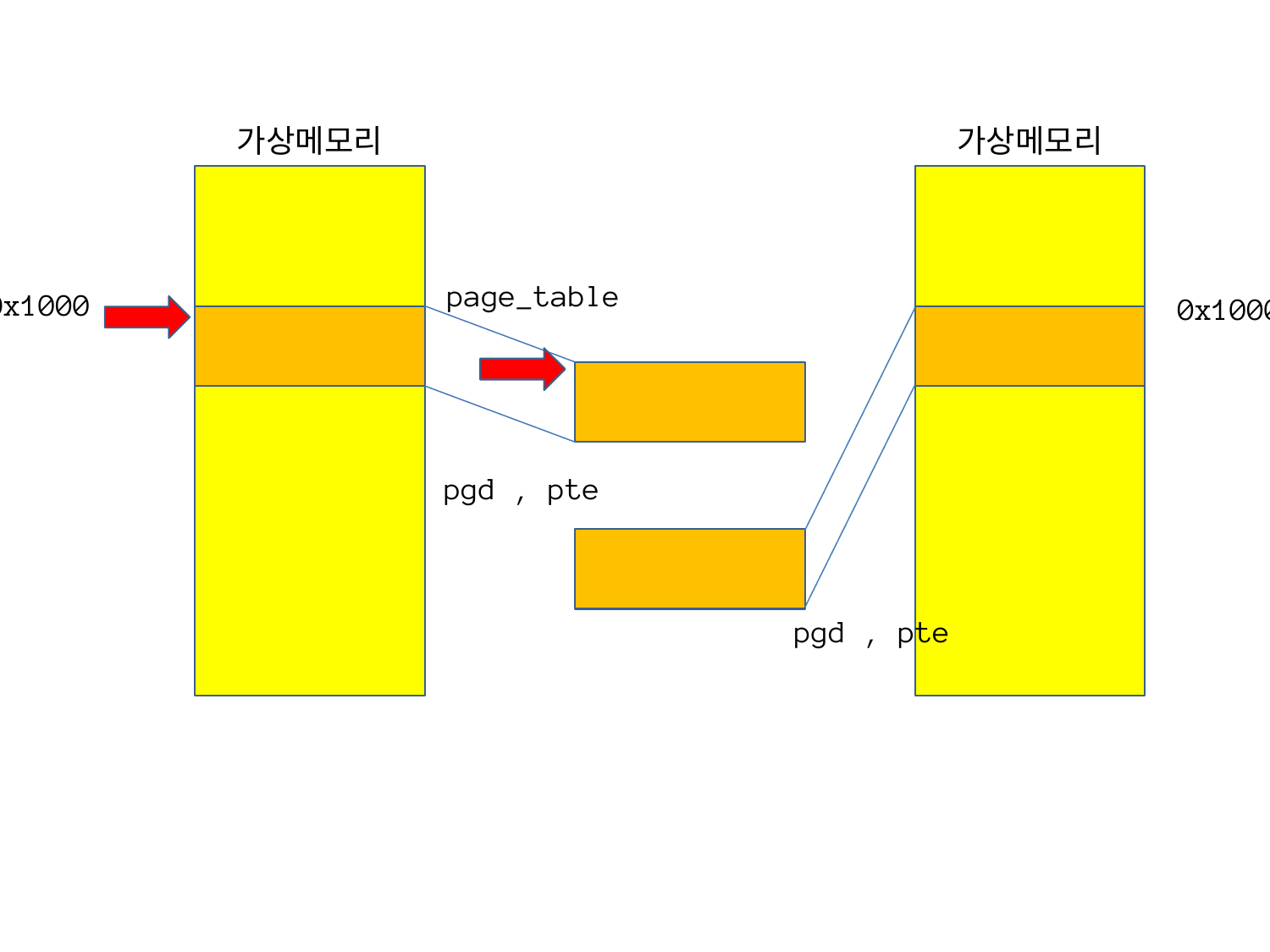

가상메모리
가상메모리

page_table
0x1000
0x1000

pgd , pte

pgd , pte